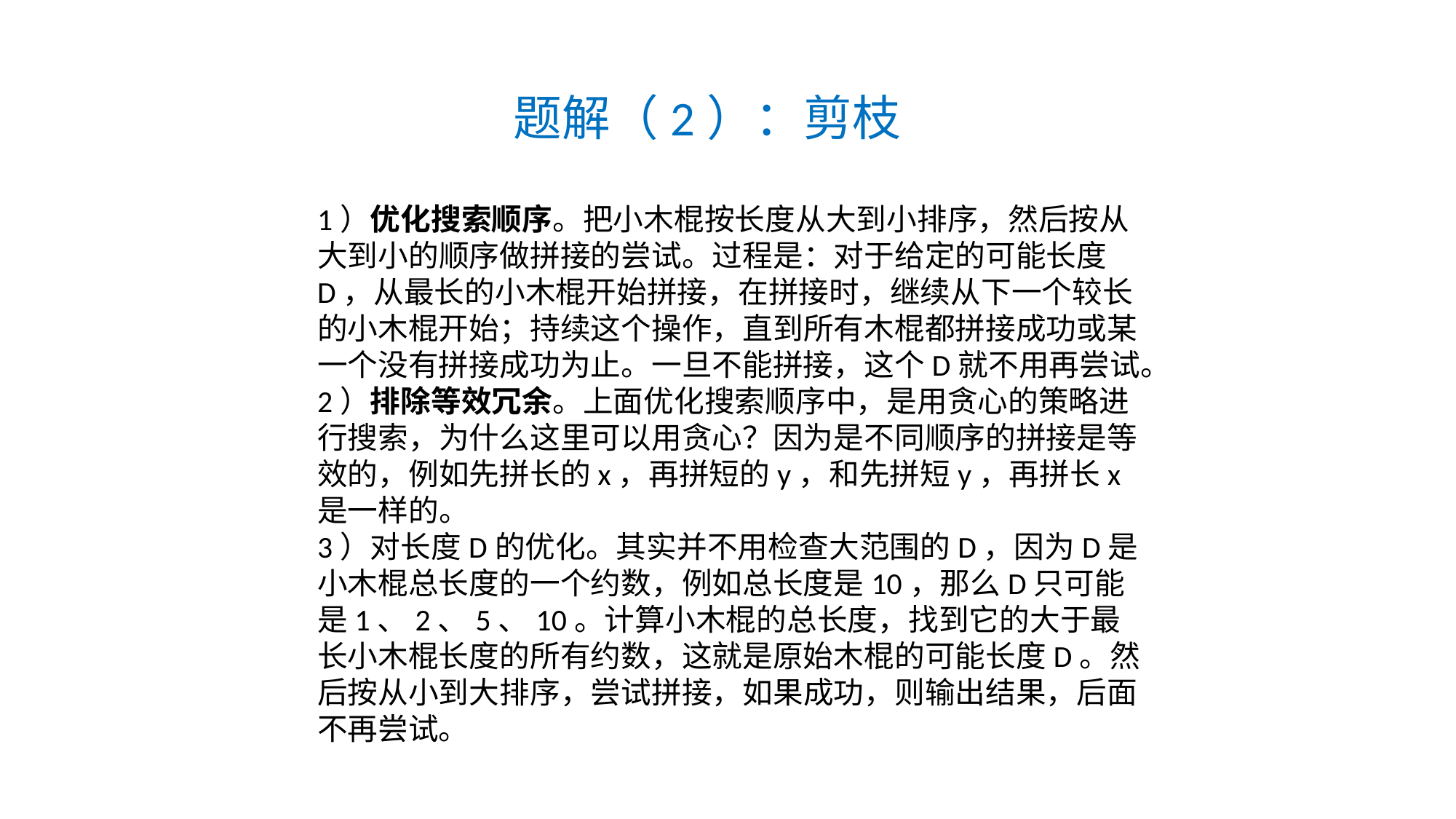

题解（2）：剪枝
1）优化搜索顺序。把小木棍按长度从大到小排序，然后按从大到小的顺序做拼接的尝试。过程是：对于给定的可能长度D，从最长的小木棍开始拼接，在拼接时，继续从下一个较长的小木棍开始；持续这个操作，直到所有木棍都拼接成功或某一个没有拼接成功为止。一旦不能拼接，这个D就不用再尝试。
2）排除等效冗余。上面优化搜索顺序中，是用贪心的策略进行搜索，为什么这里可以用贪心？因为是不同顺序的拼接是等效的，例如先拼长的x，再拼短的y，和先拼短y，再拼长x是一样的。
3）对长度D的优化。其实并不用检查大范围的D，因为D是小木棍总长度的一个约数，例如总长度是10，那么D只可能是1、2、5、10。计算小木棍的总长度，找到它的大于最长小木棍长度的所有约数，这就是原始木棍的可能长度D。然后按从小到大排序，尝试拼接，如果成功，则输出结果，后面不再尝试。